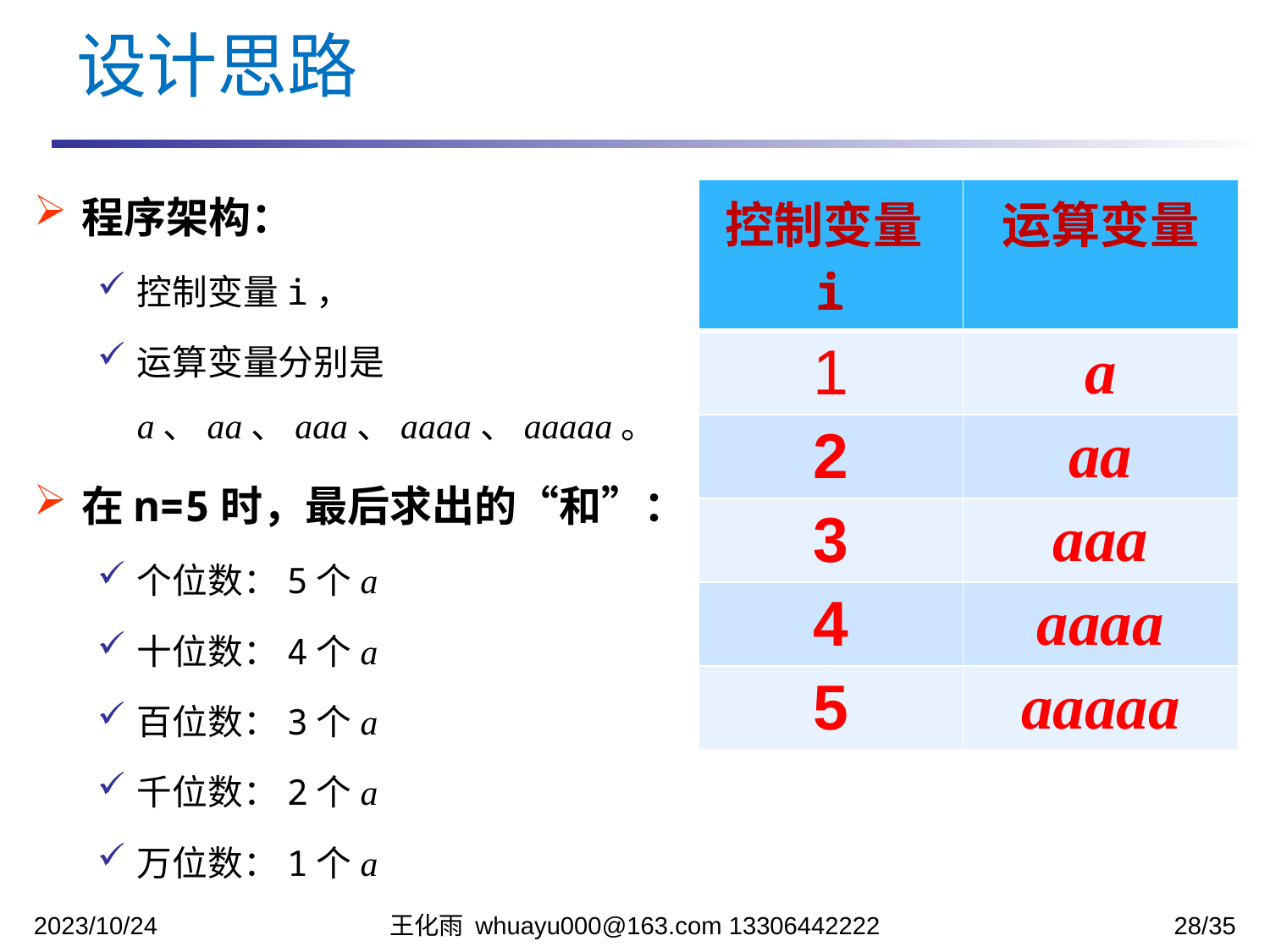

设计思路
程序架构：
控制变量i，
运算变量分别是a、aa、aaa、aaaa、aaaaa。
在n=5时，最后求出的“和”：
个位数：5个a
十位数：4个a
百位数：3个a
千位数：2个a
万位数：1个a
| 控制变量i | 运算变量 |
| --- | --- |
| 1 | a |
| 2 | aa |
| 3 | aaa |
| 4 | aaaa |
| 5 | aaaaa |
2023/10/24
王化雨 whuayu000@163.com 13306442222
28/35